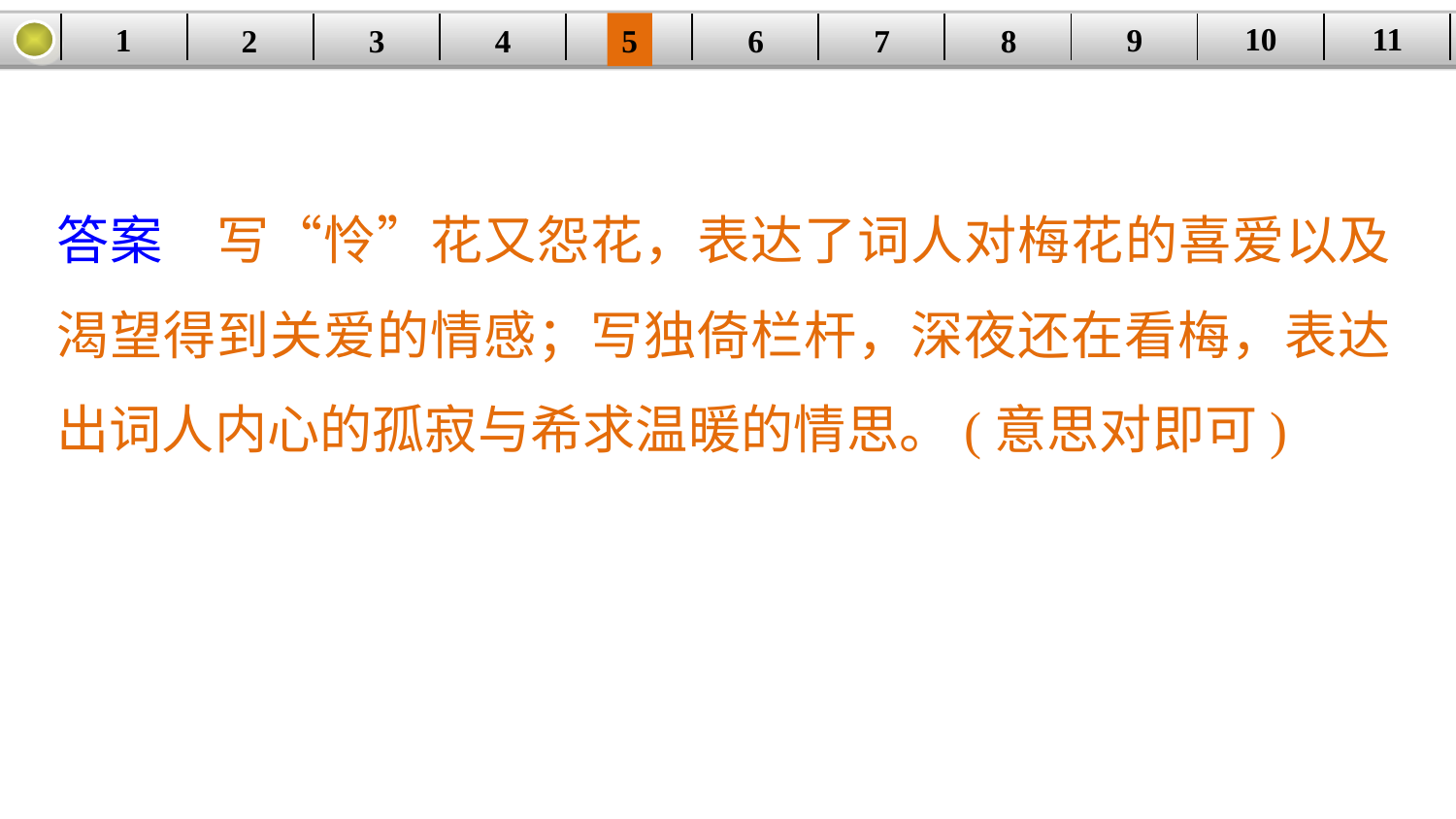

10

11
9
1
3
4
5
6
8
2
|  |  |  |  |  |  |  |  |  |  |  |
| --- | --- | --- | --- | --- | --- | --- | --- | --- | --- | --- |
7

答案　写“怜”花又怨花，表达了词人对梅花的喜爱以及渴望得到关爱的情感；写独倚栏杆，深夜还在看梅，表达出词人内心的孤寂与希求温暖的情思。(意思对即可)